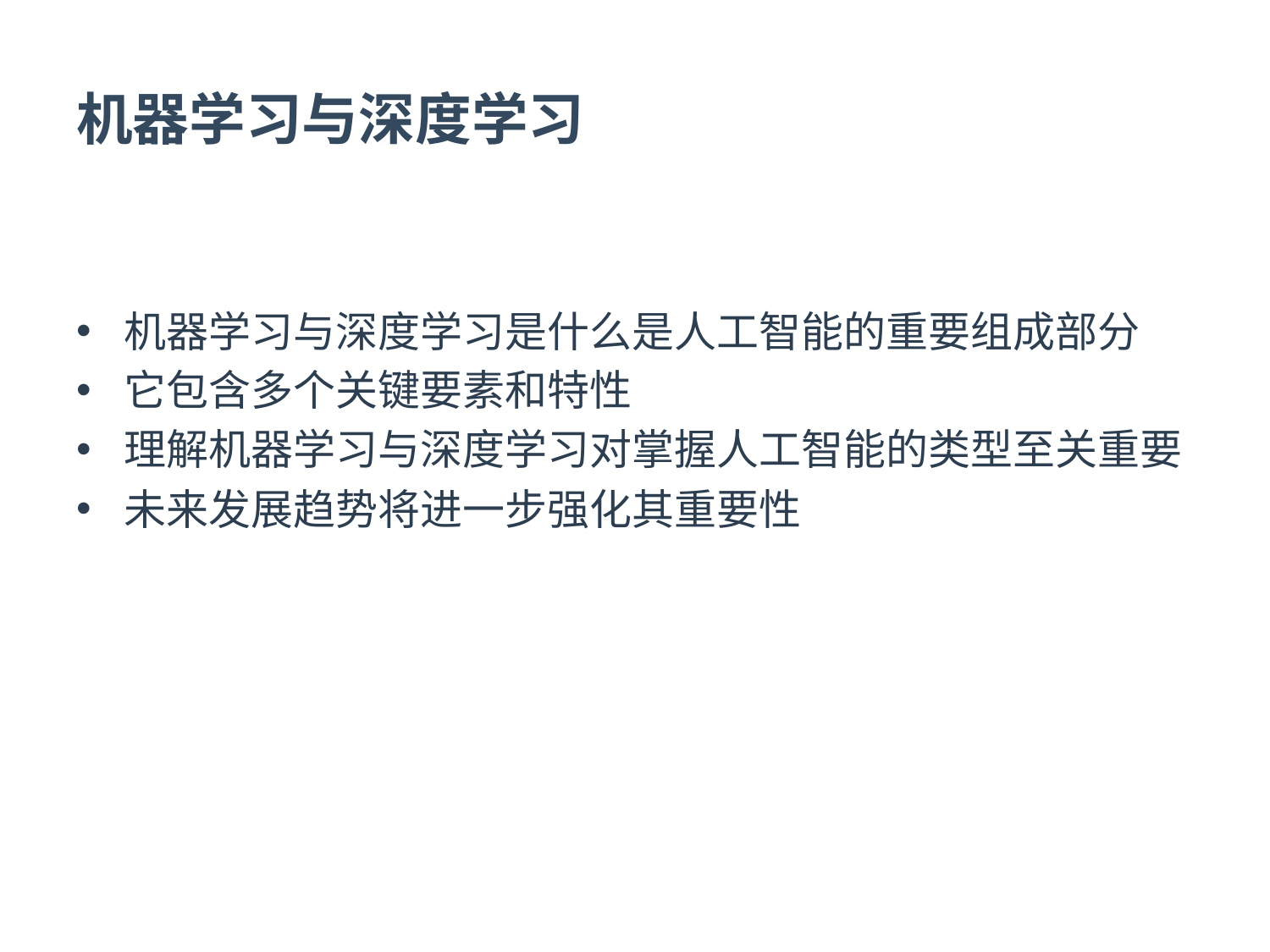

# 机器学习与深度学习

机器学习与深度学习是什么是人工智能的重要组成部分
它包含多个关键要素和特性
理解机器学习与深度学习对掌握人工智能的类型至关重要
未来发展趋势将进一步强化其重要性